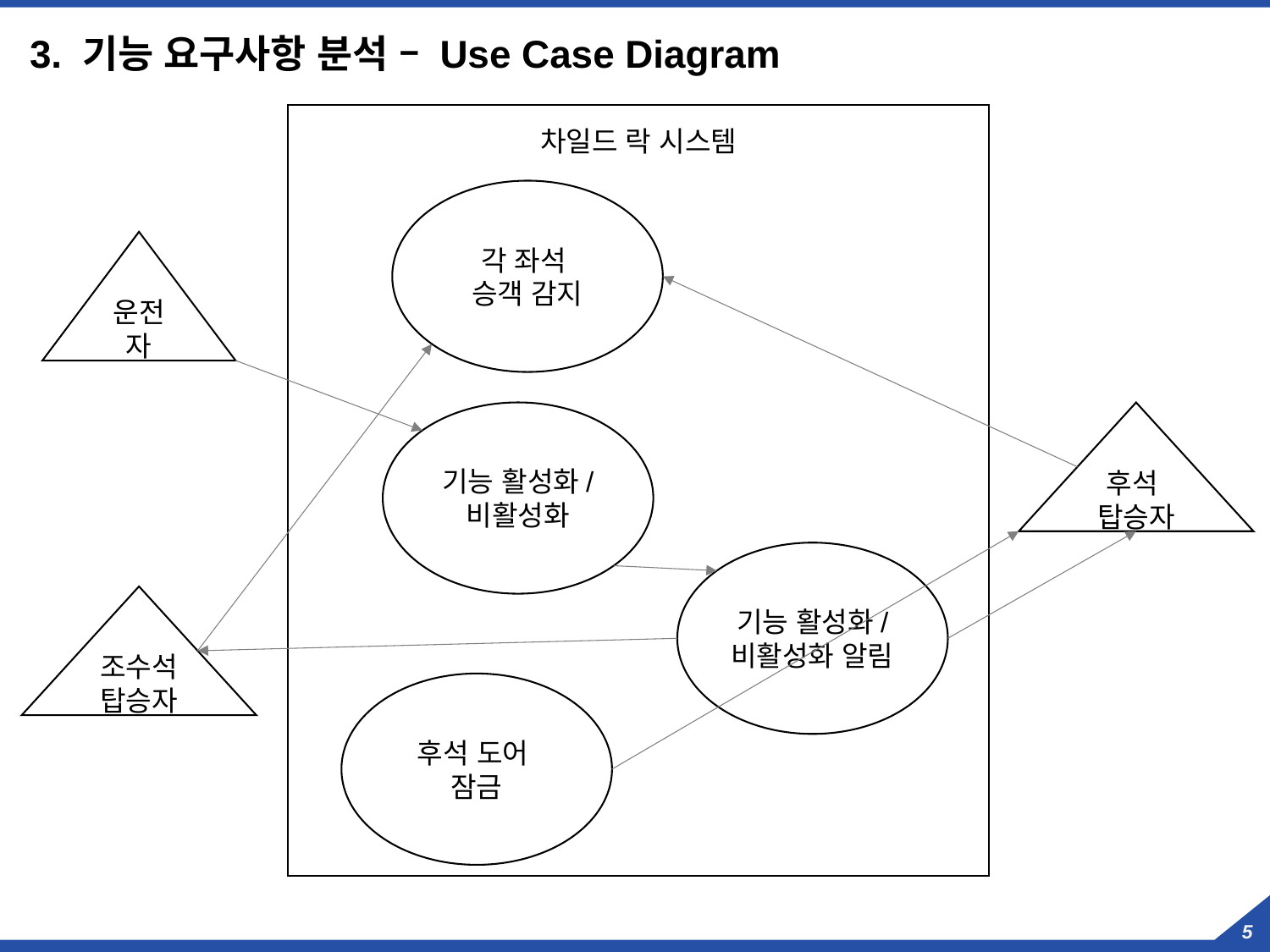

# 3. 기능 요구사항 분석 – Use Case Diagram
차일드 락 시스템

각 좌석
승객 감지
운전자
기능 활성화/
비활성화
후석
탑승자
기능 활성화/
비활성화 알림
조수석 탑승자
후석 도어
잠금